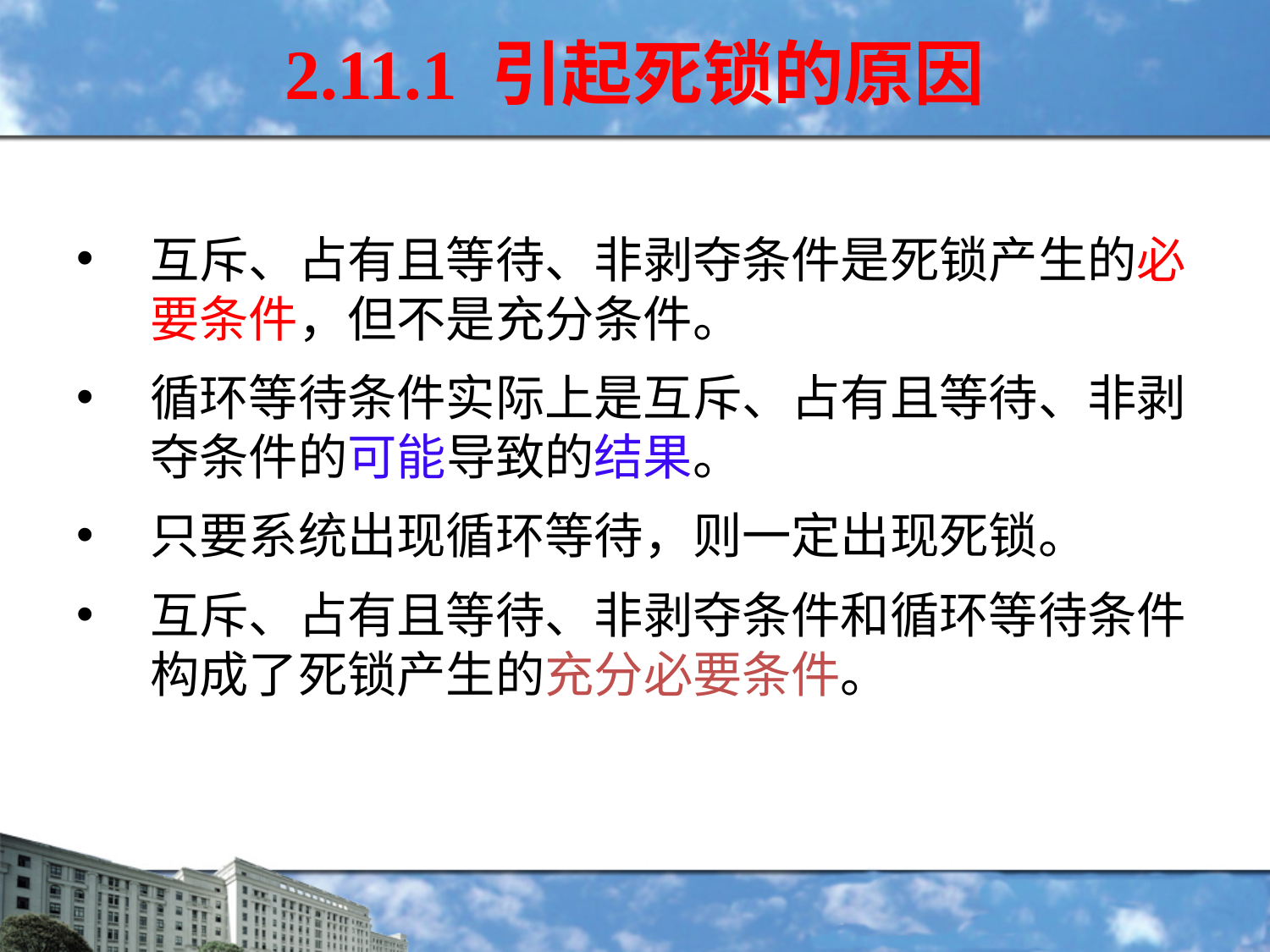

互斥、占有且等待、非剥夺条件是死锁产生的必要条件，但不是充分条件。
循环等待条件实际上是互斥、占有且等待、非剥夺条件的可能导致的结果。
只要系统出现循环等待，则一定出现死锁。
互斥、占有且等待、非剥夺条件和循环等待条件构成了死锁产生的充分必要条件。

2.11.1 引起死锁的原因